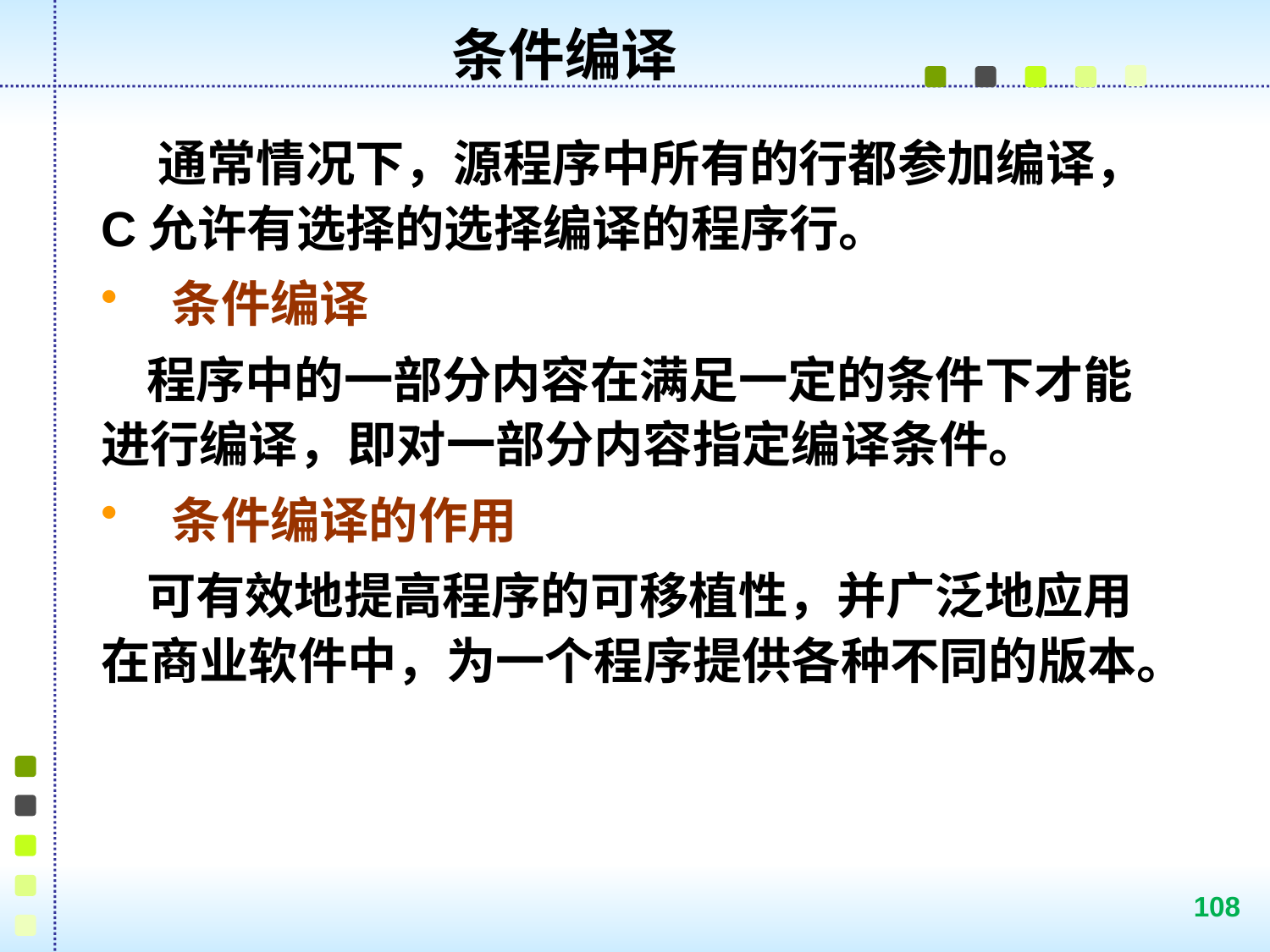

# 条件编译
    通常情况下，源程序中所有的行都参加编译，C允许有选择的选择编译的程序行。
 条件编译
   程序中的一部分内容在满足一定的条件下才能进行编译，即对一部分内容指定编译条件。
 条件编译的作用
   可有效地提高程序的可移植性，并广泛地应用在商业软件中，为一个程序提供各种不同的版本。
108